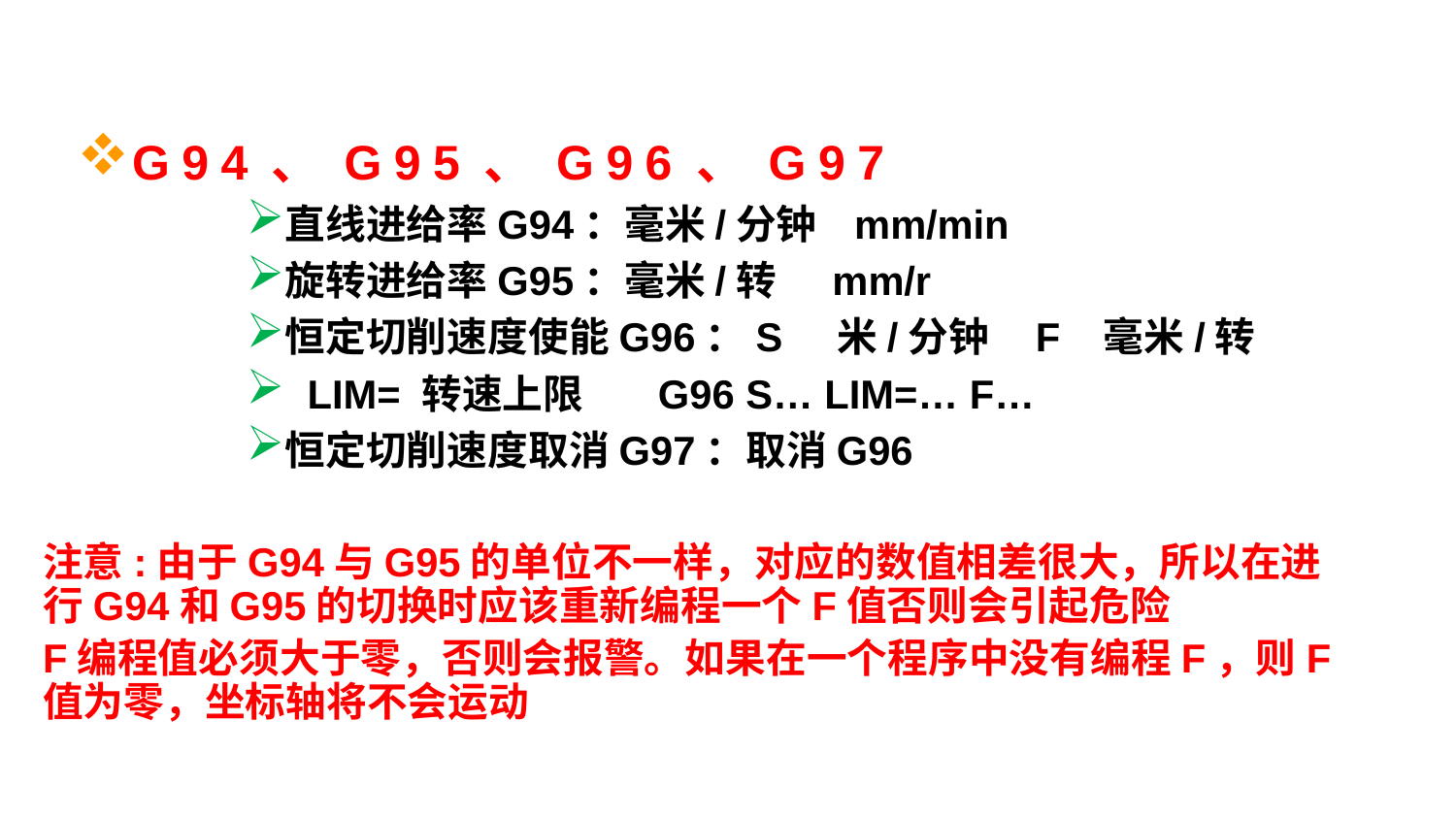

G94、G95、G96、G97
直线进给率G94：毫米/分钟   mm/min
旋转进给率G95：毫米/转     mm/r
恒定切削速度使能G96：S    米/分钟    F   毫米/转
  LIM= 转速上限       G96 S… LIM=… F…
恒定切削速度取消G97：取消G96
注意:由于G94与G95的单位不一样，对应的数值相差很大，所以在进行G94和G95的切换时应该重新编程一个F值否则会引起危险
F编程值必须大于零，否则会报警。如果在一个程序中没有编程F，则F值为零，坐标轴将不会运动